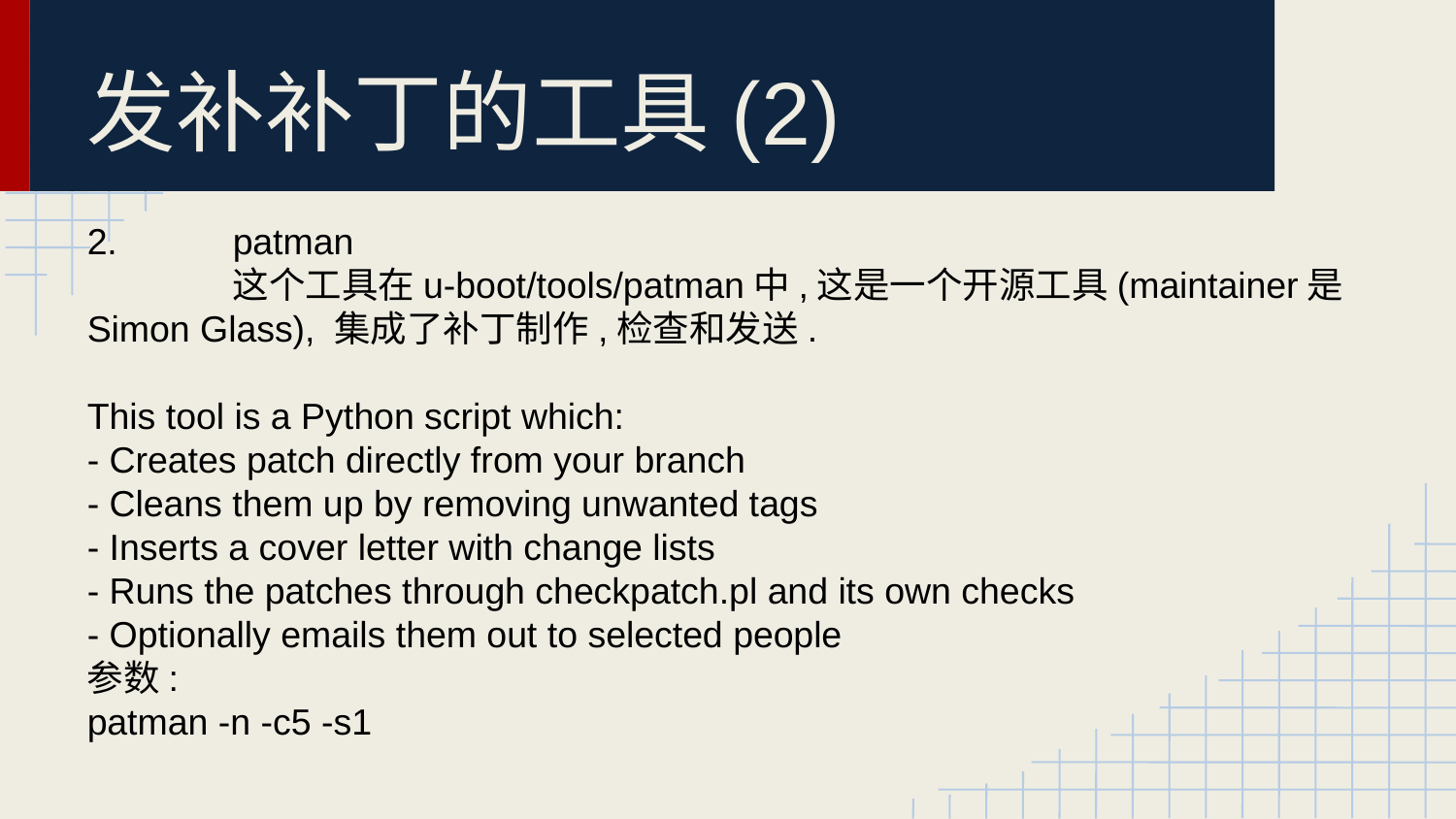

发补补丁的工具(2)
2. 	patman
	这个工具在u-boot/tools/patman中,这是一个开源工具(maintainer是Simon Glass), 集成了补丁制作,检查和发送.

This tool is a Python script which:
- Creates patch directly from your branch
- Cleans them up by removing unwanted tags
- Inserts a cover letter with change lists
- Runs the patches through checkpatch.pl and its own checks
- Optionally emails them out to selected people
参数:
patman -n -c5 -s1